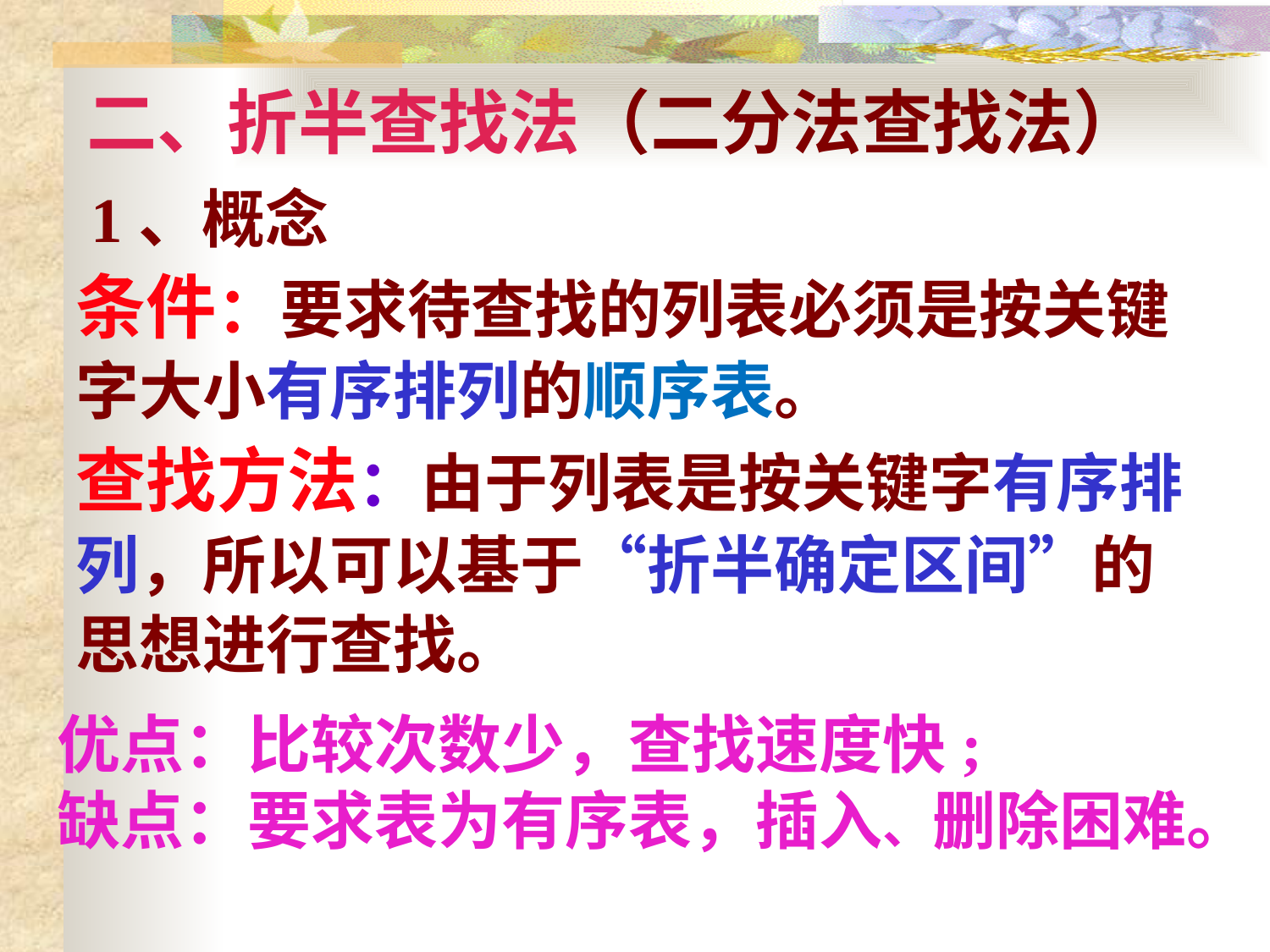

# 二、折半查找法（二分法查找法）
1、概念
条件：要求待查找的列表必须是按关键字大小有序排列的顺序表。
查找方法：由于列表是按关键字有序排列，所以可以基于“折半确定区间”的思想进行查找。
优点：比较次数少，查找速度快;
缺点：要求表为有序表，插入、删除困难。